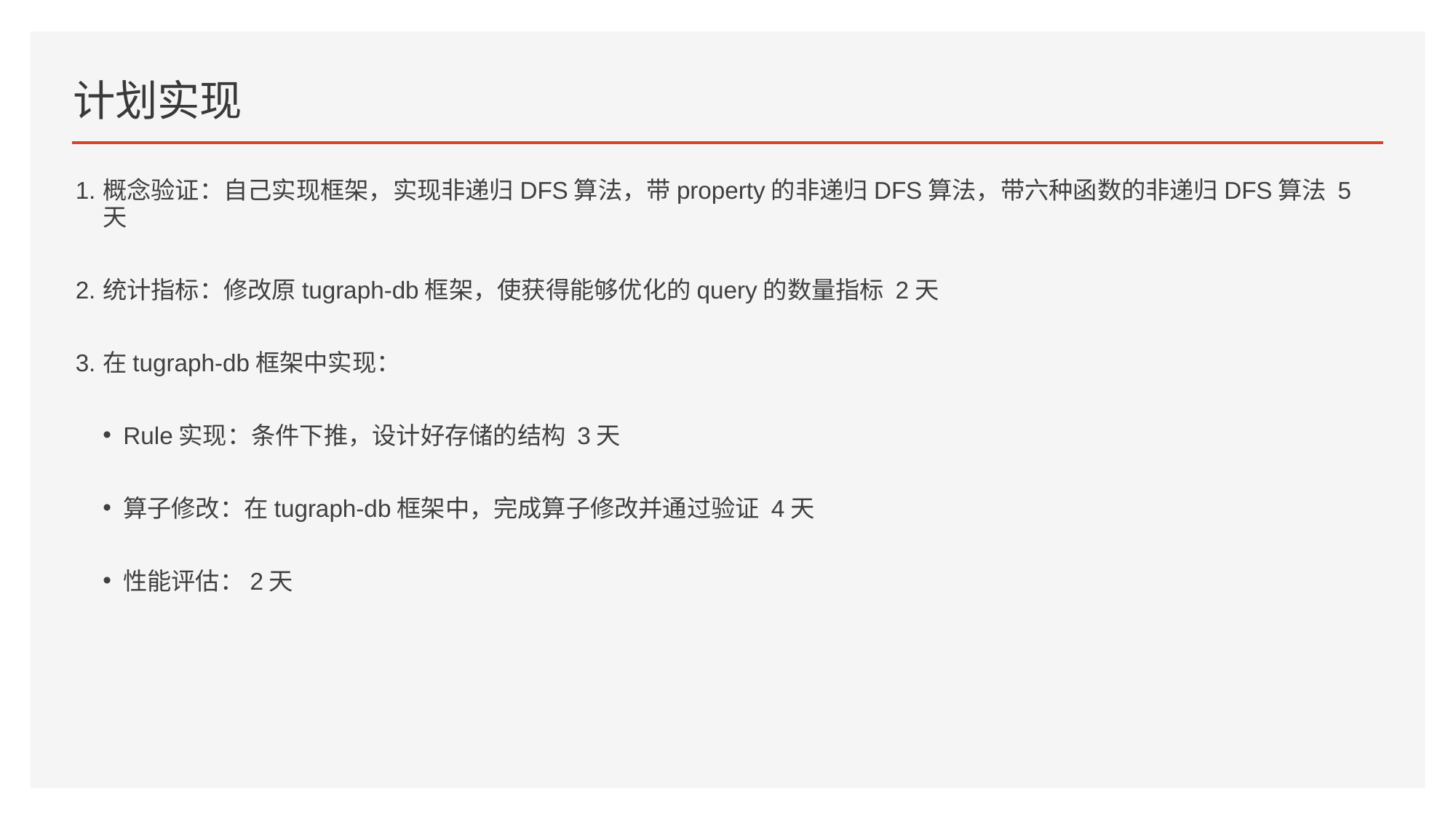

# 计划实现
概念验证：自己实现框架，实现非递归DFS算法，带property的非递归DFS算法，带六种函数的非递归DFS算法 5天
统计指标：修改原tugraph-db框架，使获得能够优化的query的数量指标 2天
在tugraph-db框架中实现：
Rule实现：条件下推，设计好存储的结构 3天
算子修改：在tugraph-db框架中，完成算子修改并通过验证 4天
性能评估：2天